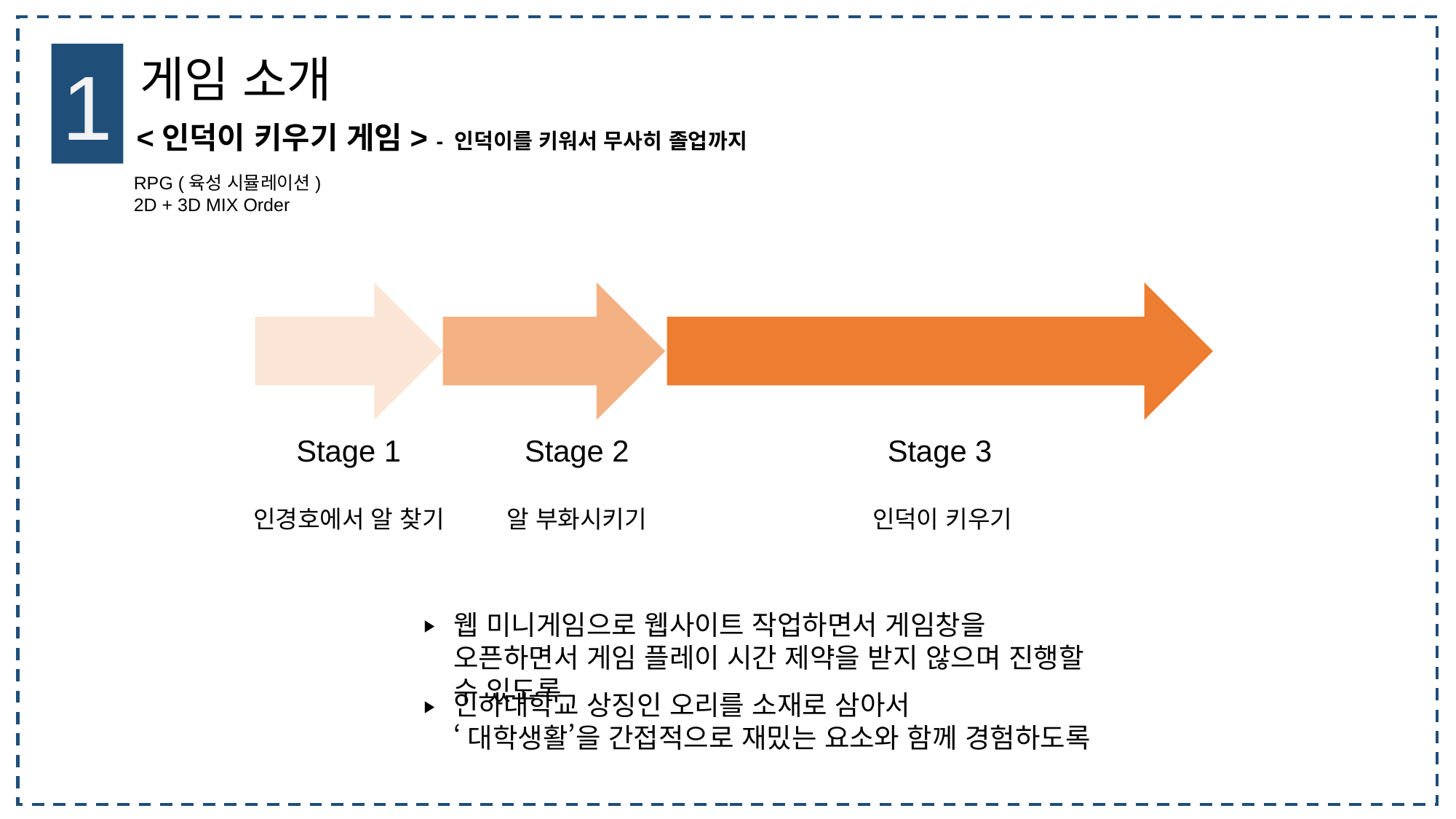

1
게임 소개
<인덕이 키우기 게임> - 인덕이를 키워서 무사히 졸업까지
RPG (육성 시뮬레이션)
2D + 3D MIX Order

Stage 3
Stage 1
Stage 2
인경호에서 알 찾기
알 부화시키기
인덕이 키우기
웹 미니게임으로 웹사이트 작업하면서 게임창을 오픈하면서 게임 플레이 시간 제약을 받지 않으며 진행할 수 있도록
▶
인하대학교 상징인 오리를 소재로 삼아서
‘대학생활’을 간접적으로 재밌는 요소와 함께 경험하도록
▶